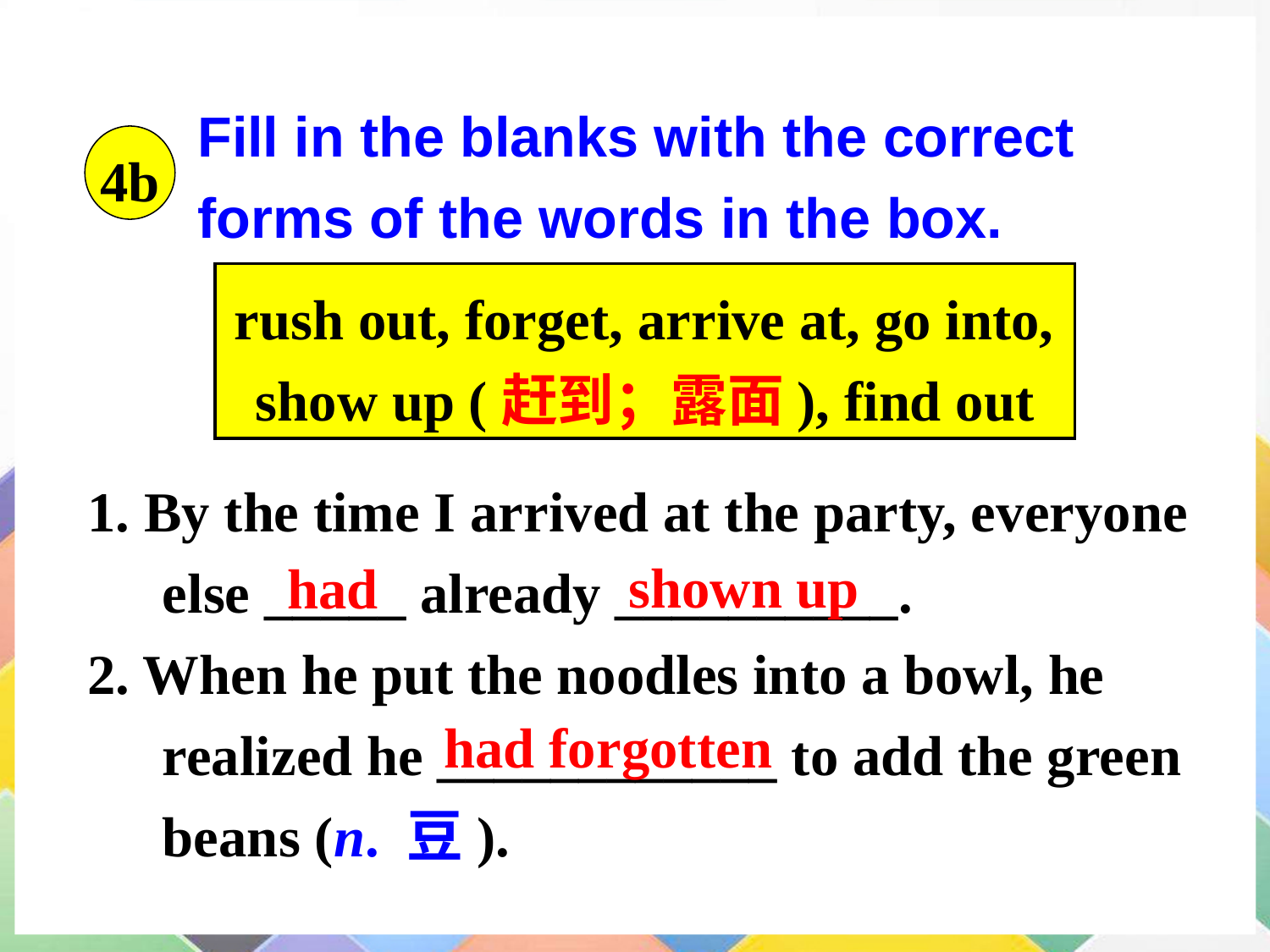

Fill in the blanks with the correct forms of the words in the box.
4b
rush out, forget, arrive at, go into,
show up (赶到；露面), find out
1. By the time I arrived at the party, everyone else _____ already __________.
2. When he put the noodles into a bowl, he realized he ____________ to add the green beans (n. 豆).
shown up
had
had forgotten